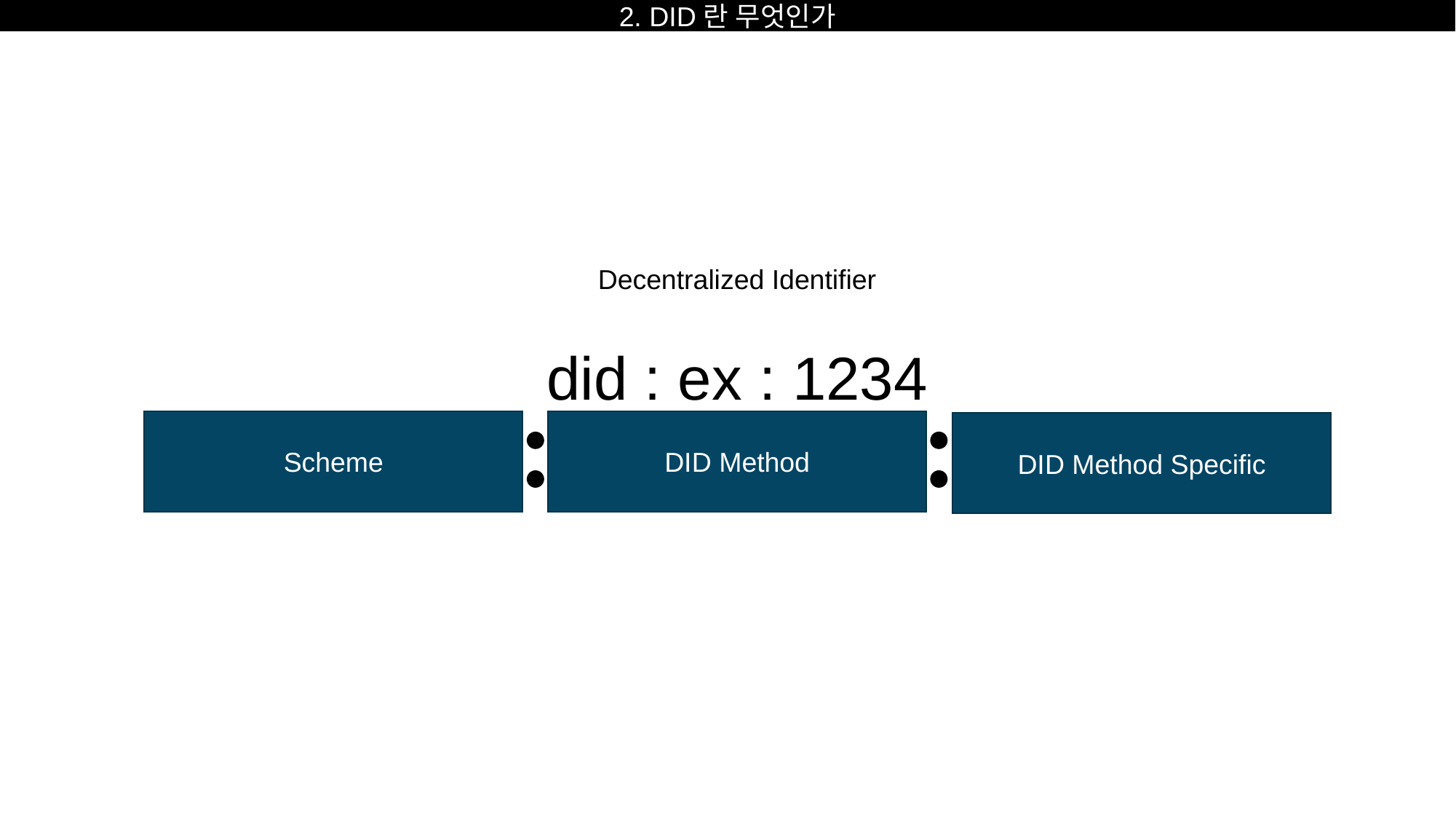

2. DID란 무엇인가
Decentralized Identifier
did : ex : 1234
Scheme
DID Method
DID Method Specific